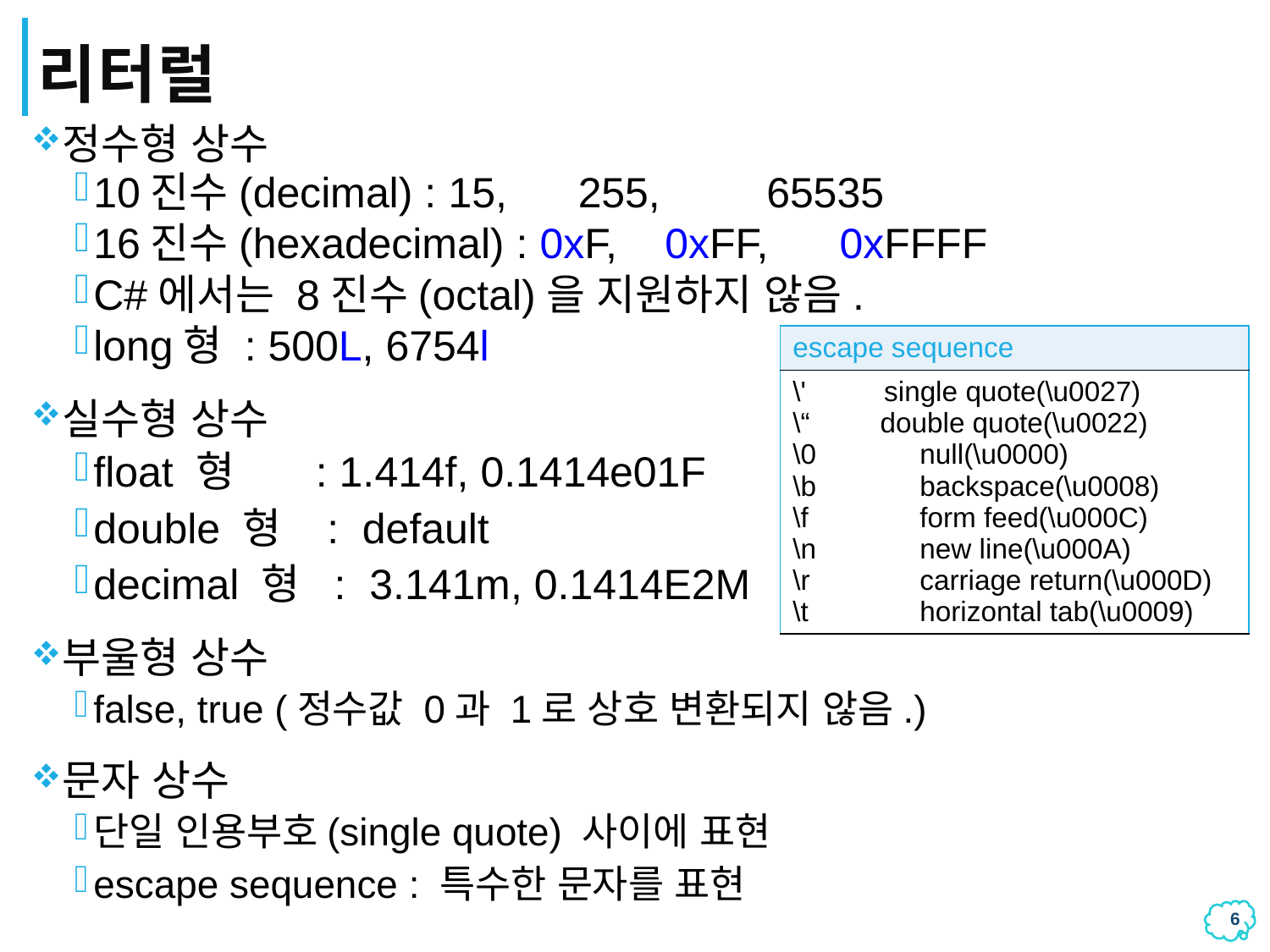

# 리터럴
정수형 상수
10진수(decimal) : 15,      255,         65535
16진수(hexadecimal) : 0xF,    0xFF,      0xFFFF
C#에서는 8진수(octal)을 지원하지 않음.
long형 : 500L, 6754l
실수형 상수
float 형      : 1.414f, 0.1414e01F
double 형   :  default
decimal 형  :  3.141m, 0.1414E2M
부울형 상수
false, true (정수값 0과 1로 상호 변환되지 않음.)
문자 상수
단일 인용부호(single quote) 사이에 표현
escape sequence : 특수한 문자를 표현

| escape sequence |
| --- |
| \' single quote(\u0027) \“ double quote(\u0022) \0 null(\u0000) \b backspace(\u0008) \f form feed(\u000C) \n new line(\u000A) \r carriage return(\u000D) \t horizontal tab(\u0009) |
6